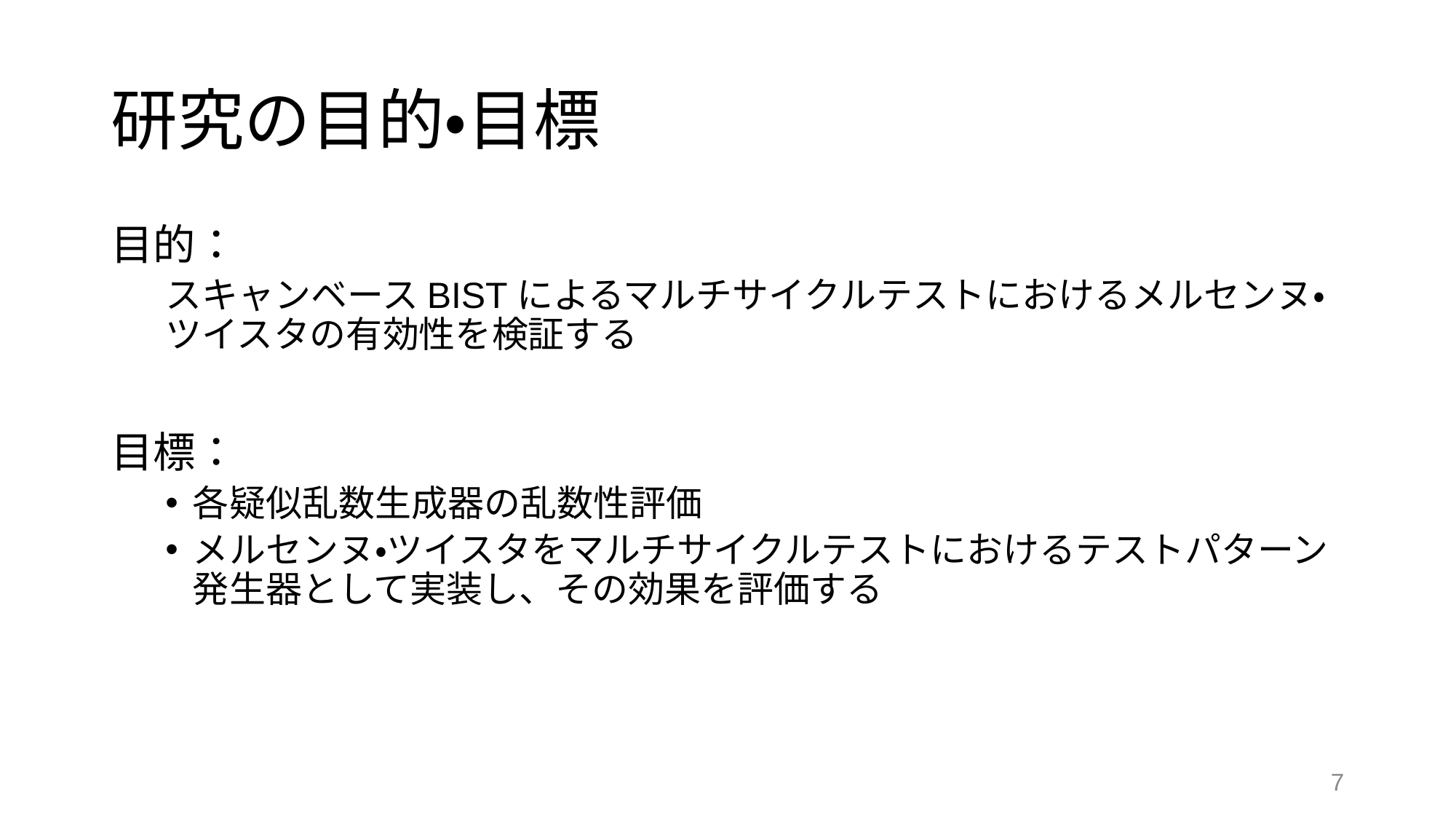

# 研究の目的・目標
目的：
スキャンベースBISTによるマルチサイクルテストにおけるメルセンヌ・ツイスタの有効性を検証する

目標：
各疑似乱数生成器の乱数性評価
メルセンヌ・ツイスタをマルチサイクルテストにおけるテストパターン発生器として実装し、その効果を評価する
7